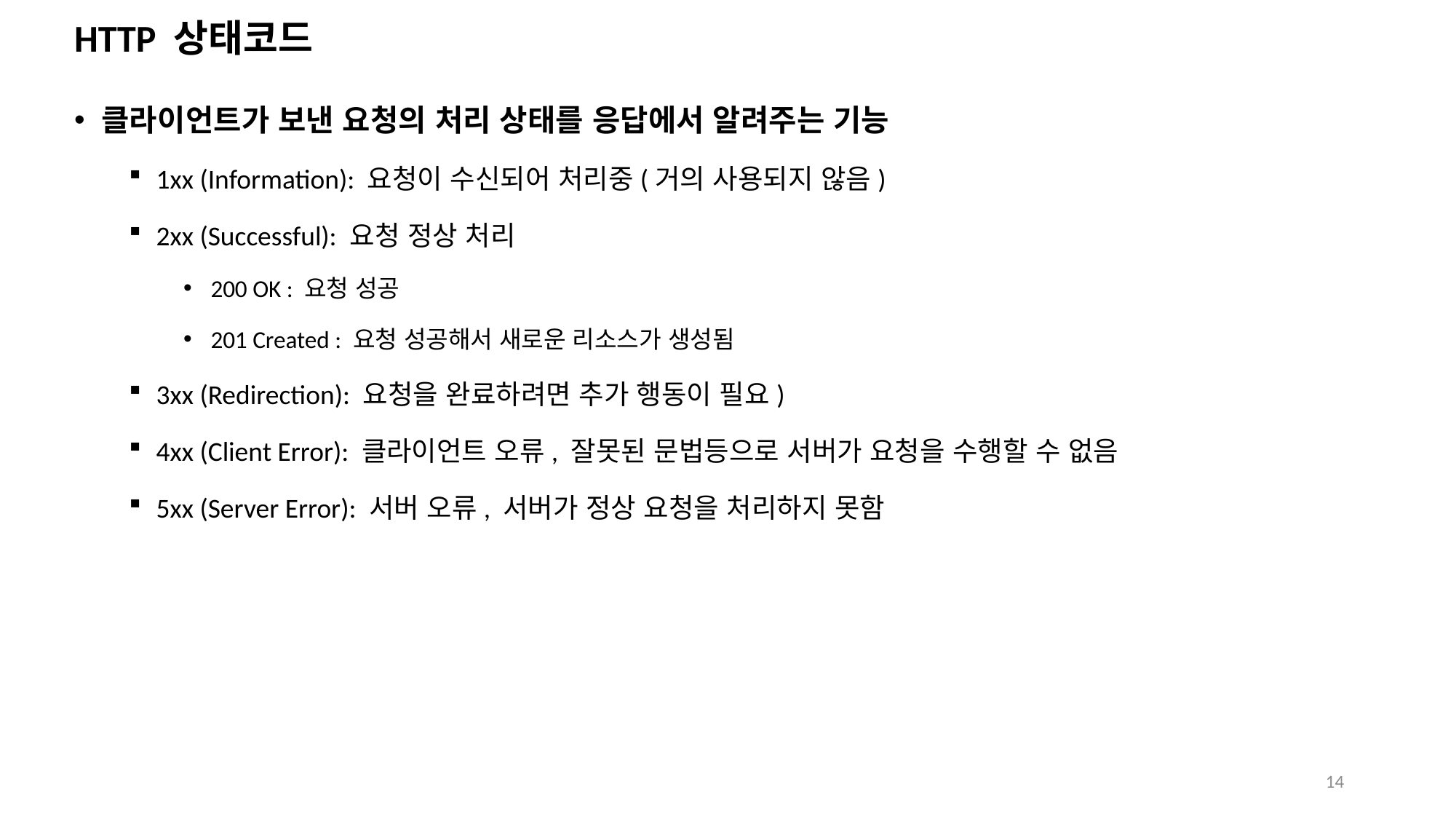

# HTTP 상태코드
클라이언트가 보낸 요청의 처리 상태를 응답에서 알려주는 기능
1xx (Information): 요청이 수신되어 처리중(거의 사용되지 않음)
2xx (Successful): 요청 정상 처리
200 OK : 요청 성공
201 Created : 요청 성공해서 새로운 리소스가 생성됨
3xx (Redirection): 요청을 완료하려면 추가 행동이 필요)
4xx (Client Error): 클라이언트 오류, 잘못된 문법등으로 서버가 요청을 수행할 수 없음
5xx (Server Error): 서버 오류, 서버가 정상 요청을 처리하지 못함
14